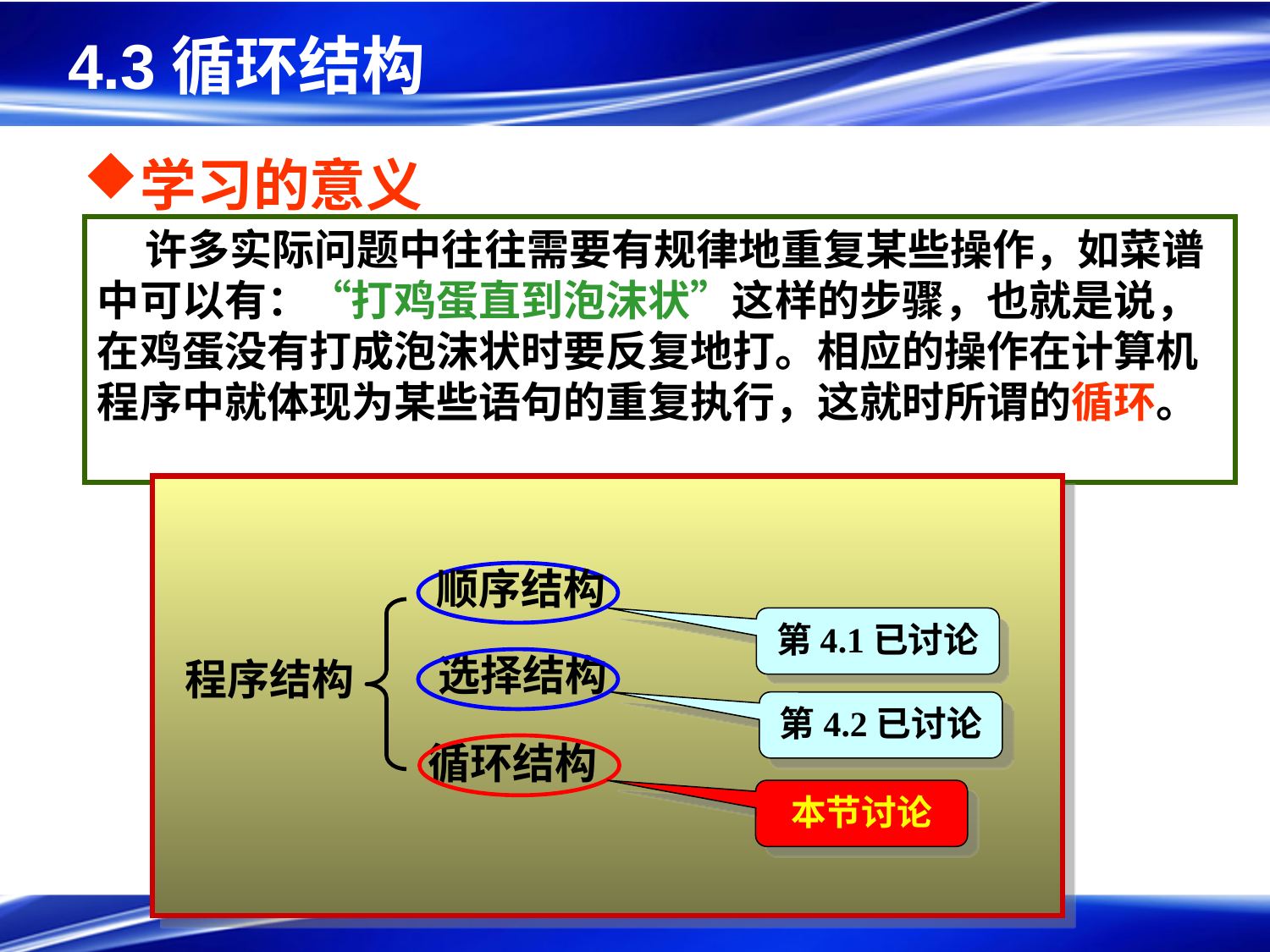

# 4.3循环结构
学习的意义
    许多实际问题中往往需要有规律地重复某些操作，如菜谱中可以有：“打鸡蛋直到泡沫状”这样的步骤，也就是说，在鸡蛋没有打成泡沫状时要反复地打。相应的操作在计算机程序中就体现为某些语句的重复执行，这就时所谓的循环。

顺序结构

第4.1已讨论

选择结构
程序结构

第4.2已讨论
循环结构

本节讨论